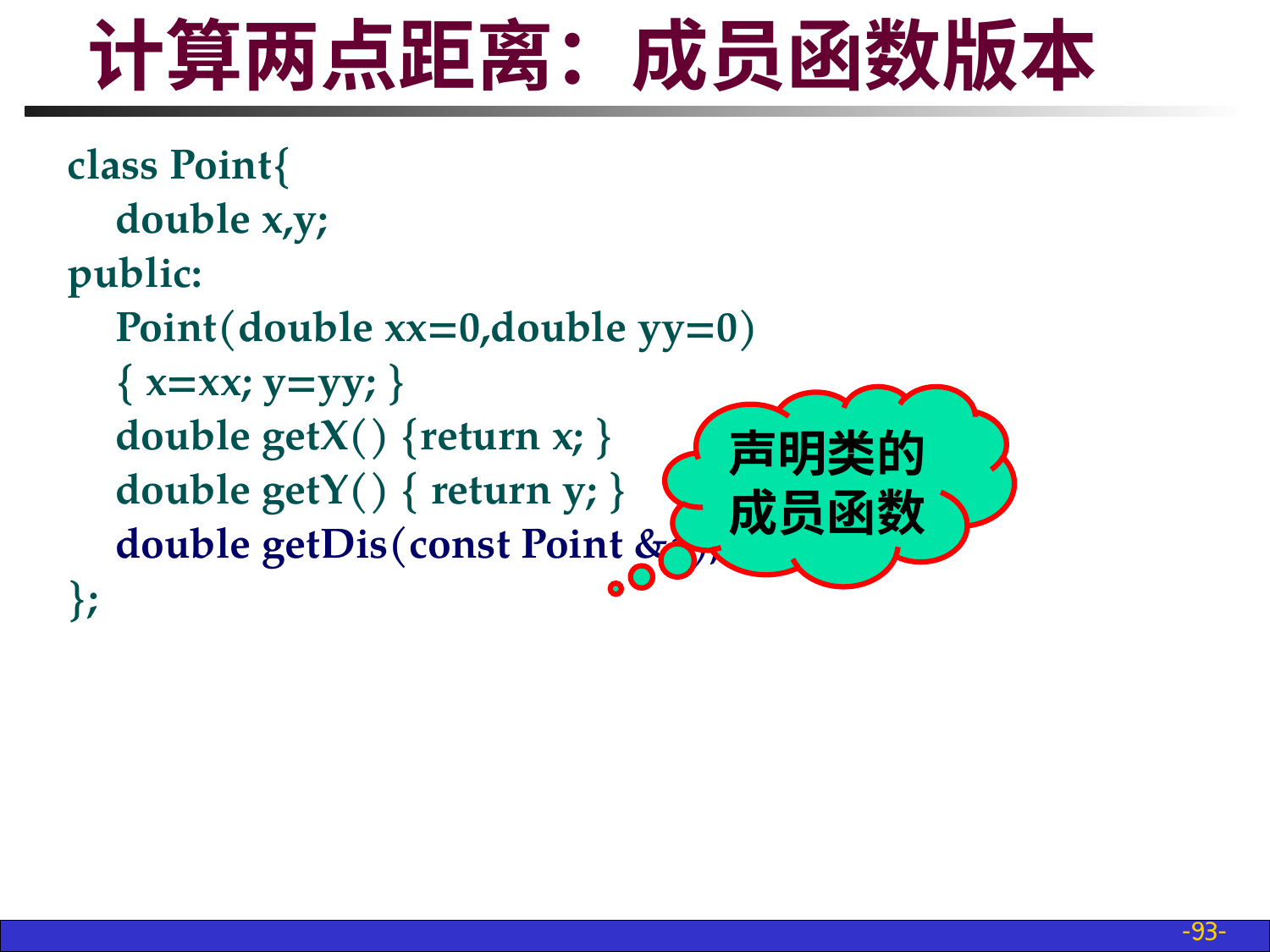

# 计算两点距离：成员函数版本
class Point{
	double x,y;
public:
	Point(double xx=0,double yy=0)
	{ x=xx; y=yy; }
	double getX() {return x; }
	double getY() { return y; }
	double getDis(const Point &a);
};
声明类的成员函数
-93-